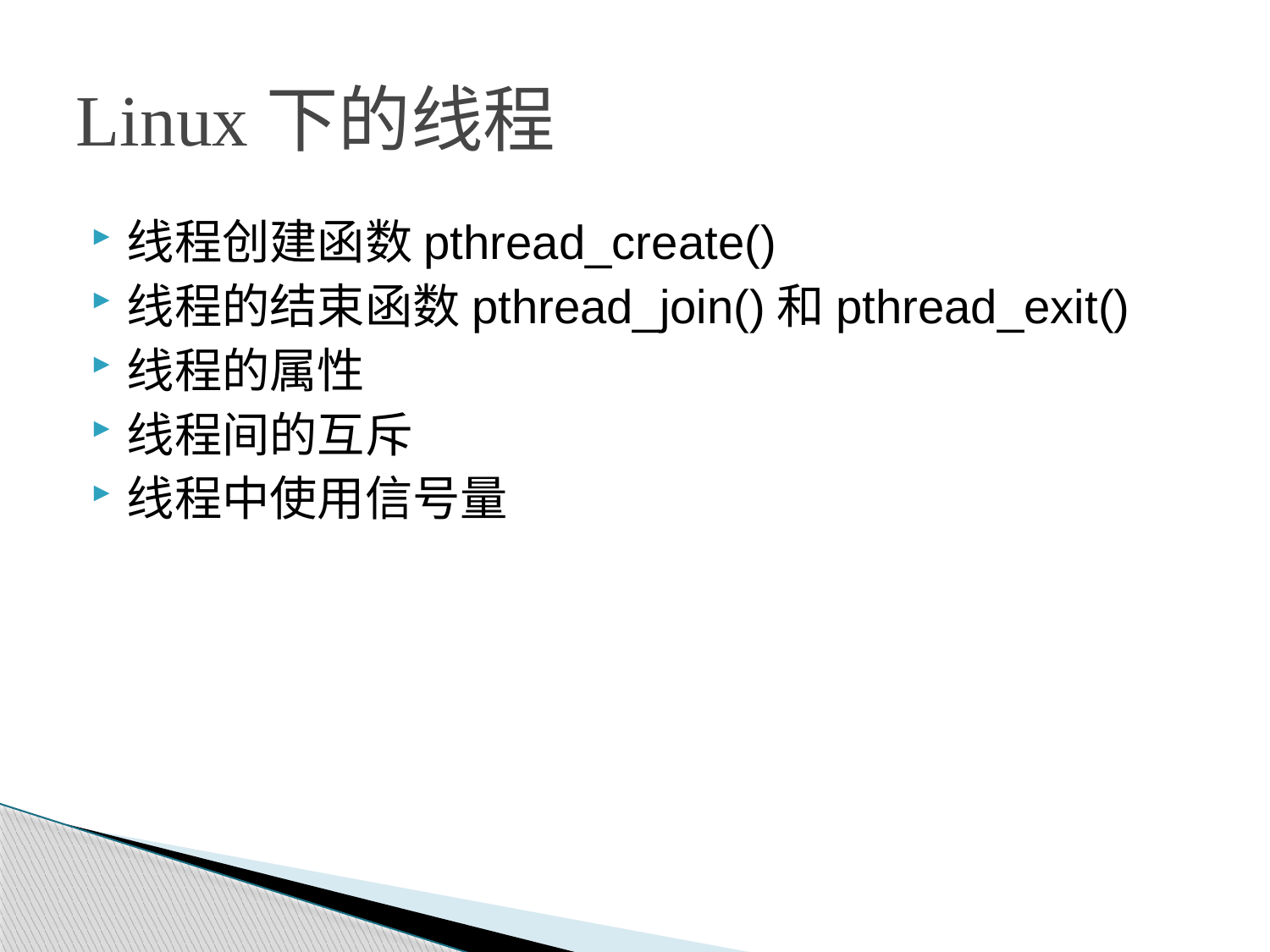

# Linux下的线程
线程创建函数pthread_create()
线程的结束函数pthread_join()和pthread_exit()
线程的属性
线程间的互斥
线程中使用信号量